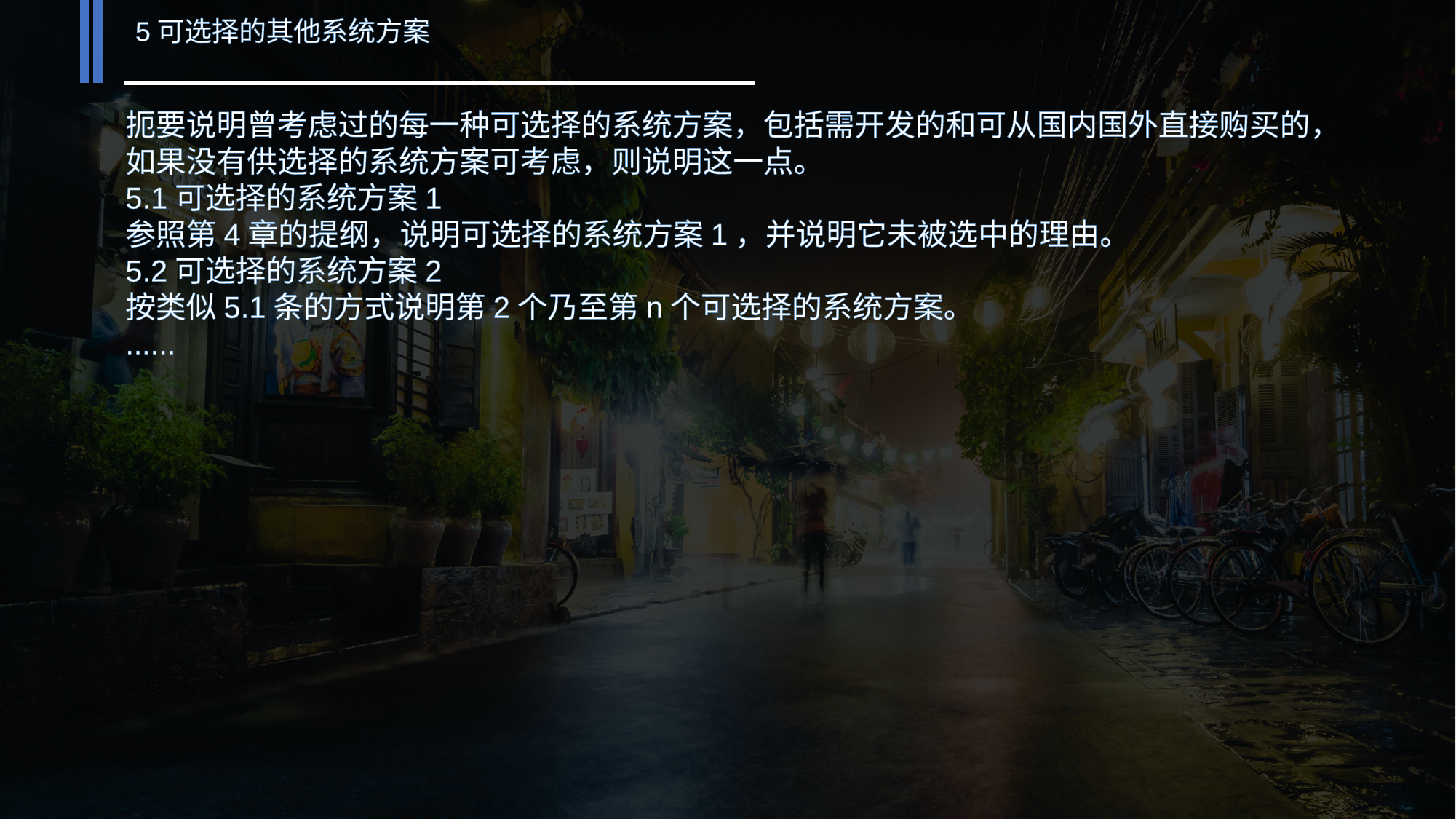

5可选择的其他系统方案
扼要说明曾考虑过的每一种可选择的系统方案，包括需开发的和可从国内国外直接购买的，如果没有供选择的系统方案可考虑，则说明这一点。
5.1可选择的系统方案1
参照第4章的提纲，说明可选择的系统方案1，并说明它未被选中的理由。
5.2可选择的系统方案2
按类似5.1条的方式说明第2个乃至第n个可选择的系统方案。
......